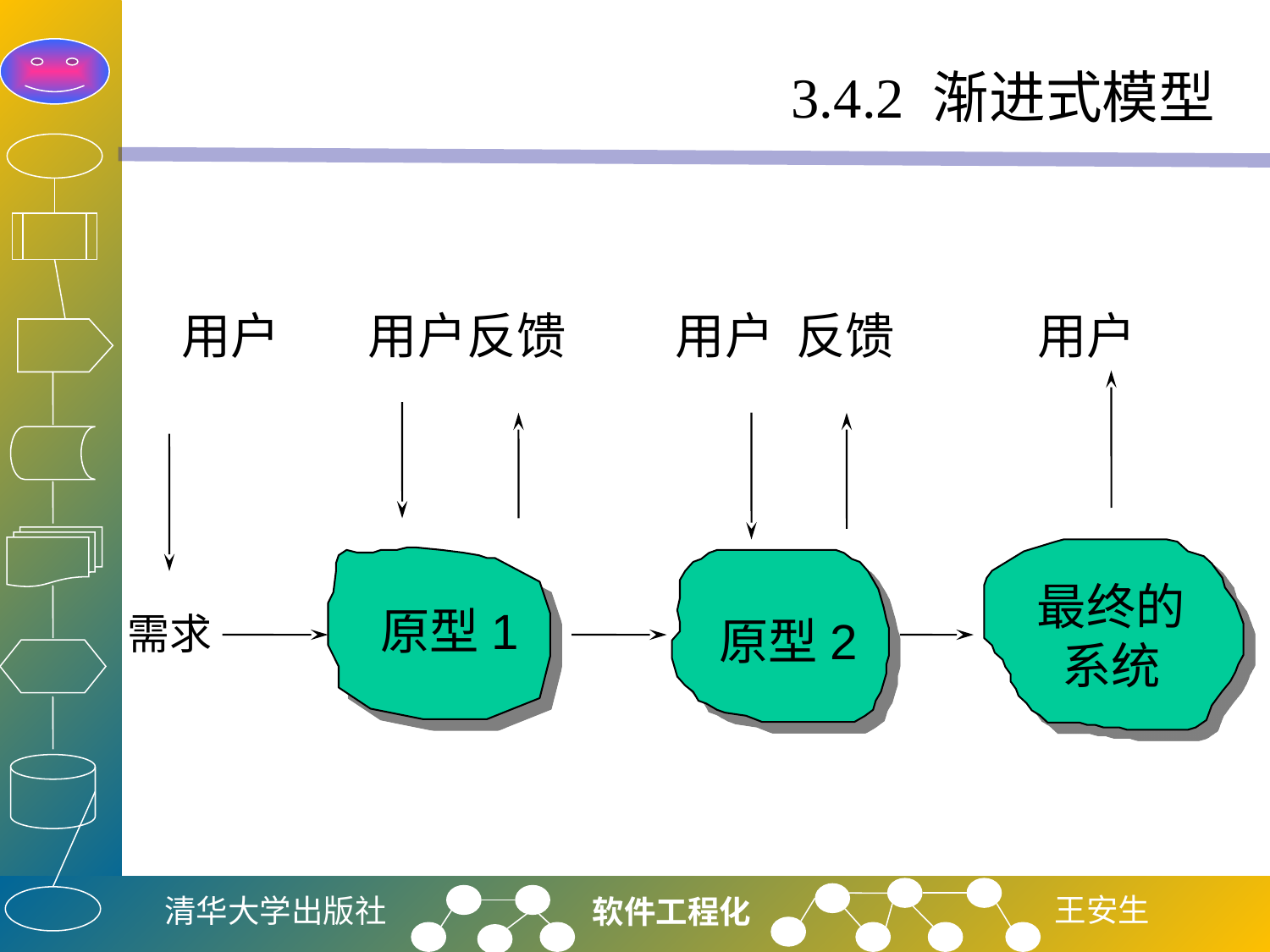

3.4.2 渐进式模型
用户        用户反馈          用户  反馈             用户

原型1
原型2
最终的
系统
需求